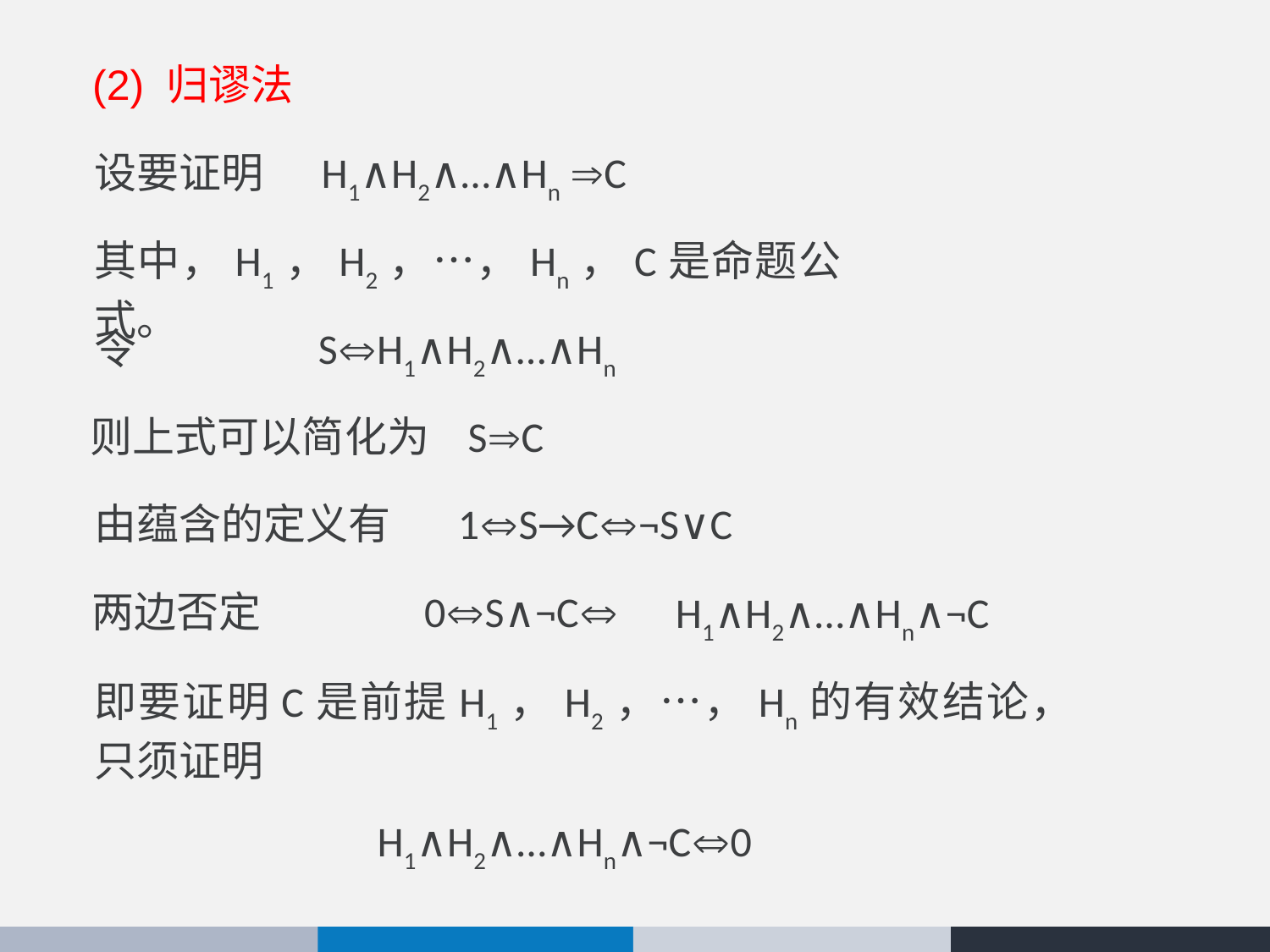

(2) 归谬法
设要证明     H1∧H2∧…∧Hn ⇒C
其中，H1，H2，…，Hn，C是命题公式。
令                  S⇔H1∧H2∧…∧Hn
则上式可以简化为   S⇒C
由蕴含的定义有      1⇔S→C⇔¬S∨C
两边否定                0⇔S∧¬C⇔
H1∧H2∧…∧Hn∧¬C
即要证明C是前提H1，H2，…，Hn的有效结论，只须证明
 H1∧H2∧…∧Hn∧¬C⇔0